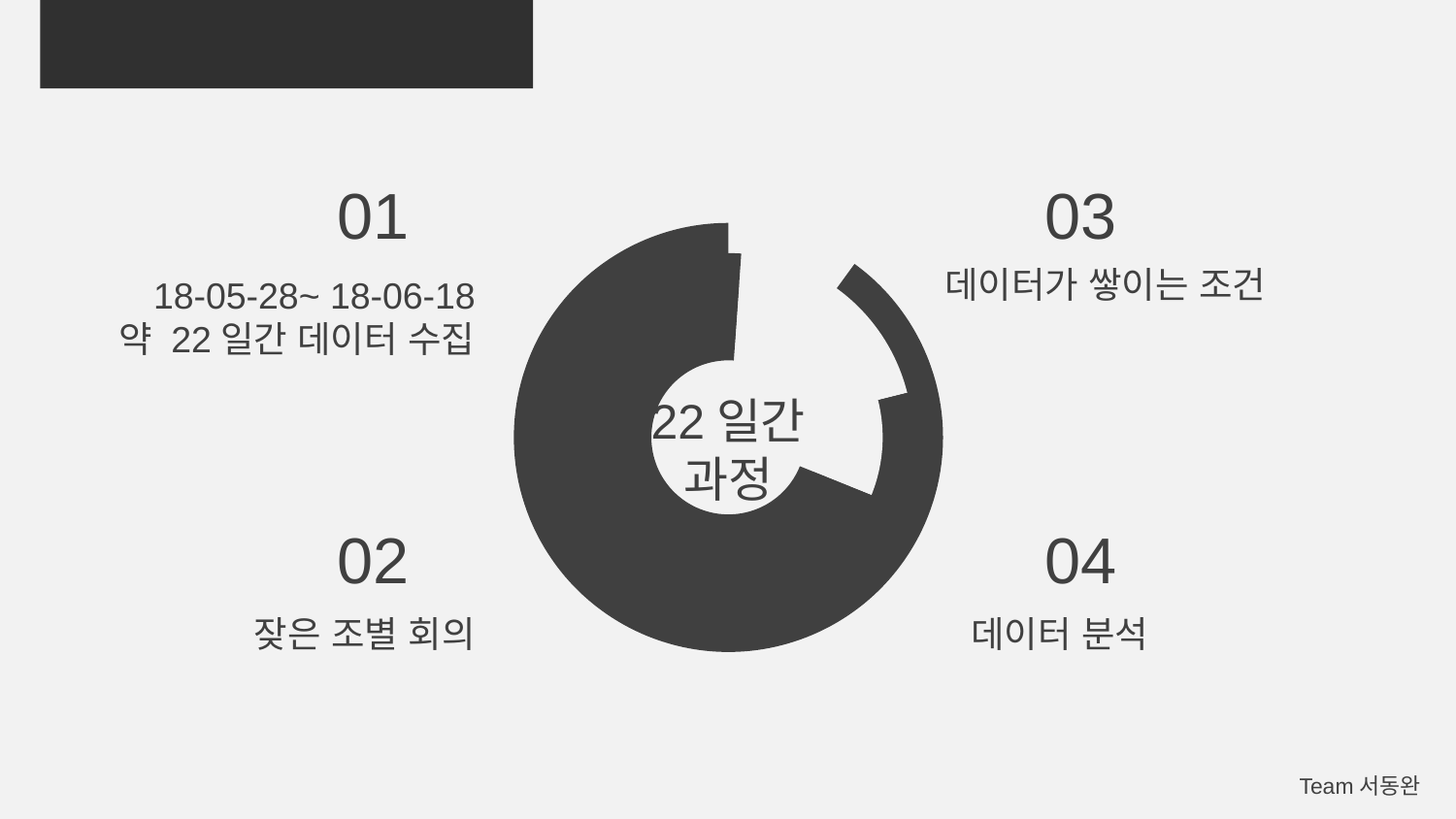

01
소개
01
18-05-28~ 18-06-18
약 22일간 데이터 수집
03
데이터가 쌓이는 조건

### Chart

| Category | 열1 |
|---|---|
| 1분기 | 10.0 |
| 4 | 90.0 |
| 3분기 | None |
| 4분기 | None |

### Chart

| Category | 열1 |
|---|---|
| 1분기 | 20.0 |
| 4 | 80.0 |
| 3분기 | None |
| 4분기 | None |

### Chart

| Category | 열1 |
|---|---|
| 1분기 | 30.0 |
| 7 | 70.0 |
| 3분기 | None |
| 4분기 | None |
22일간 과정
02
잦은 조별 회의
04
 데이터 분석
Team서동완